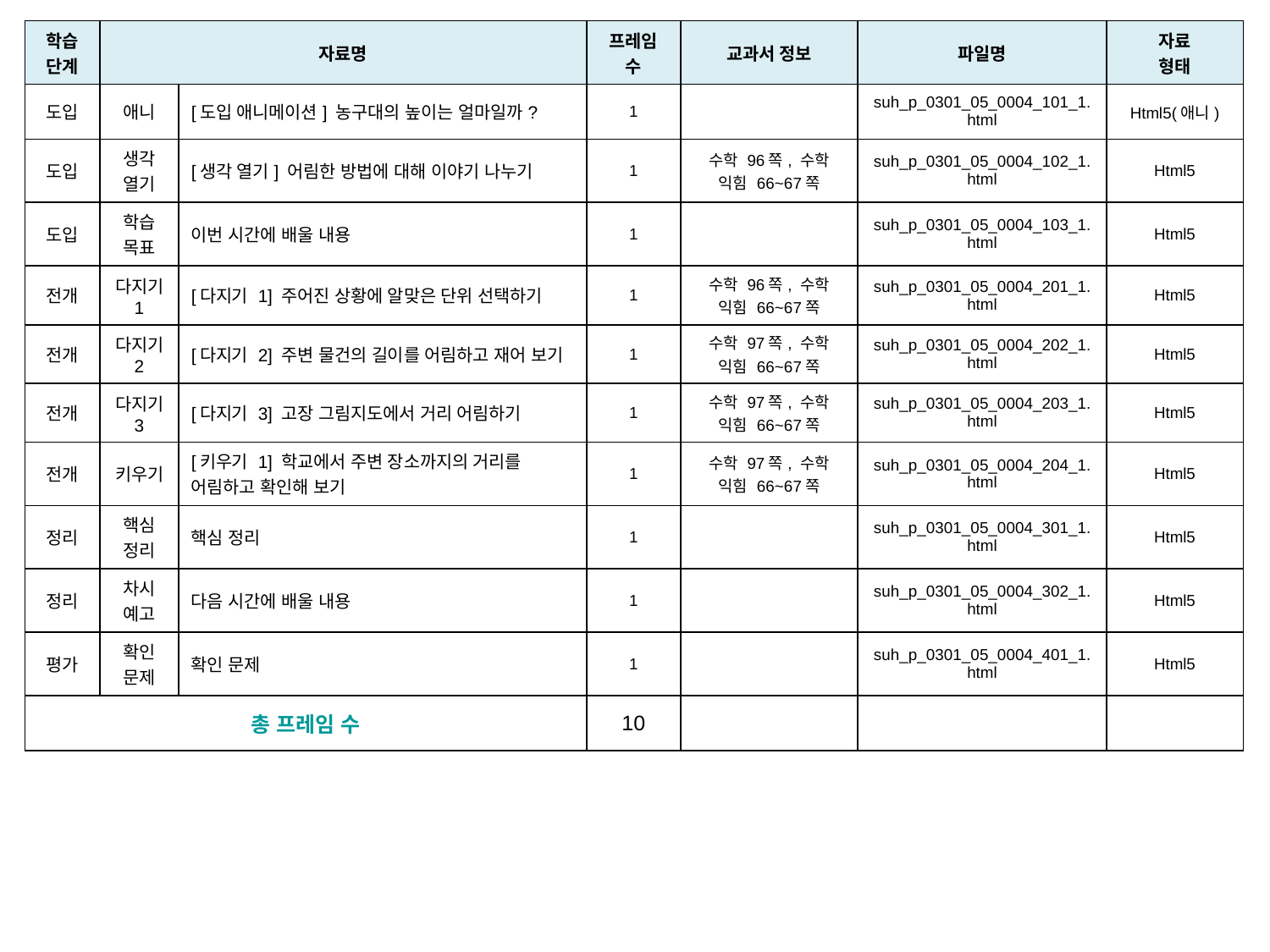

| 학습 단계 | 자료명 |  | 프레임 수 | 교과서 정보 | 파일명 | 자료 형태 |
| --- | --- | --- | --- | --- | --- | --- |
| 도입 | 애니 | [도입 애니메이션] 농구대의 높이는 얼마일까? | 1 |  | suh\_p\_0301\_05\_0004\_101\_1.html | Html5(애니) |
| 도입 | 생각 열기 | [생각 열기] 어림한 방법에 대해 이야기 나누기 | 1 | 수학 96쪽, 수학 익힘 66~67쪽 | suh\_p\_0301\_05\_0004\_102\_1.html | Html5 |
| 도입 | 학습 목표 | 이번 시간에 배울 내용 | 1 |  | suh\_p\_0301\_05\_0004\_103\_1.html | Html5 |
| 전개 | 다지기 1 | [다지기 1] 주어진 상황에 알맞은 단위 선택하기 | 1 | 수학 96쪽, 수학 익힘 66~67쪽 | suh\_p\_0301\_05\_0004\_201\_1.html | Html5 |
| 전개 | 다지기 2 | [다지기 2] 주변 물건의 길이를 어림하고 재어 보기 | 1 | 수학 97쪽, 수학 익힘 66~67쪽 | suh\_p\_0301\_05\_0004\_202\_1.html | Html5 |
| 전개 | 다지기 3 | [다지기 3] 고장 그림지도에서 거리 어림하기 | 1 | 수학 97쪽, 수학 익힘 66~67쪽 | suh\_p\_0301\_05\_0004\_203\_1.html | Html5 |
| 전개 | 키우기 | [키우기 1] 학교에서 주변 장소까지의 거리를 어림하고 확인해 보기 | 1 | 수학 97쪽, 수학 익힘 66~67쪽 | suh\_p\_0301\_05\_0004\_204\_1.html | Html5 |
| 정리 | 핵심 정리 | 핵심 정리 | 1 |  | suh\_p\_0301\_05\_0004\_301\_1.html | Html5 |
| 정리 | 차시 예고 | 다음 시간에 배울 내용 | 1 |  | suh\_p\_0301\_05\_0004\_302\_1.html | Html5 |
| 평가 | 확인 문제 | 확인 문제 | 1 |  | suh\_p\_0301\_05\_0004\_401\_1.html | Html5 |
| 총 프레임 수 |  |  | 10 |  |  |  |